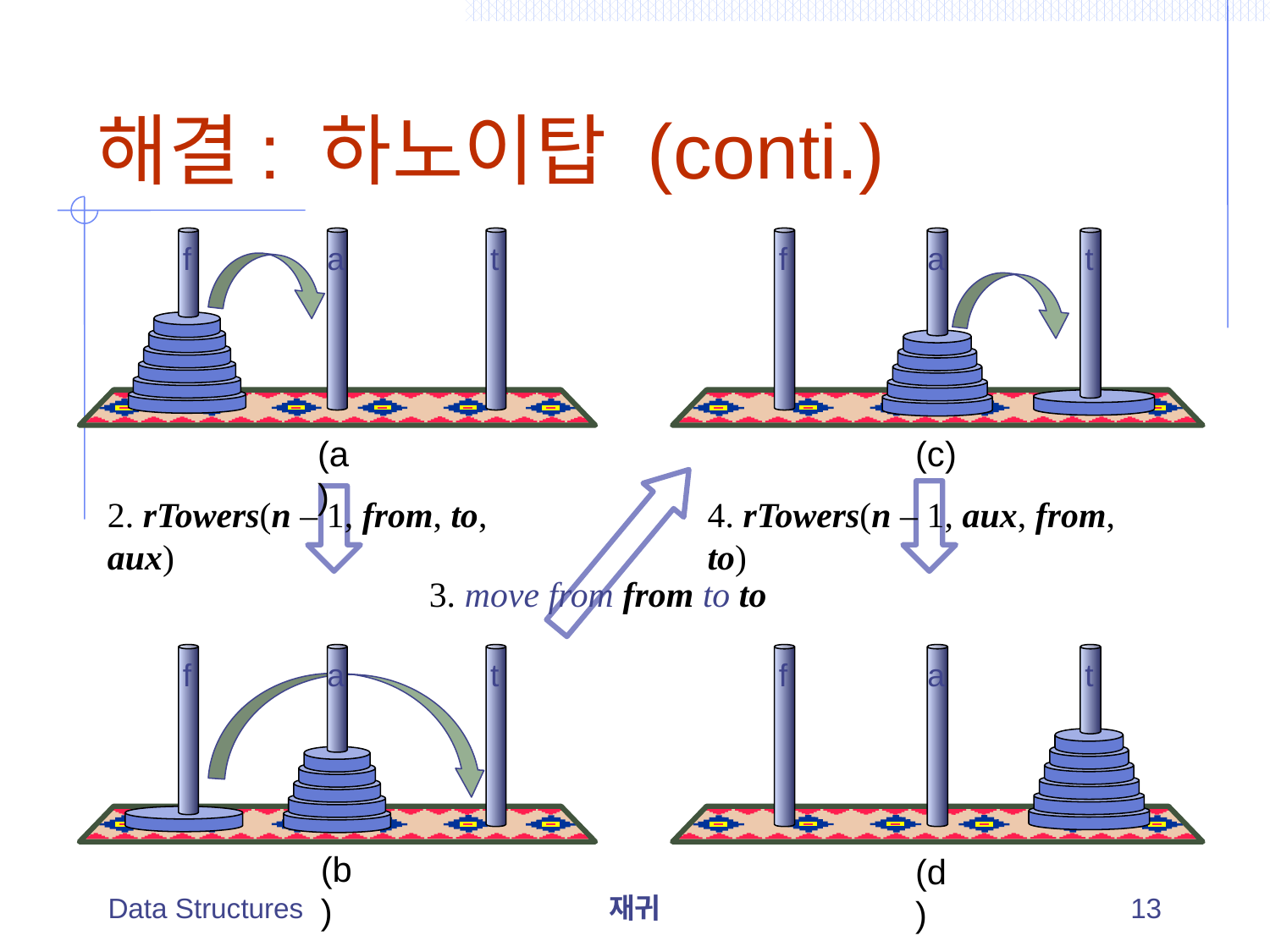

# 해결: 하노이탑 (conti.)
f
a
t

f
a
t

(a)
(c)

2. rTowers(n – 1, from, to, aux)

4. rTowers(n – 1, aux, from, to)
3. move from from to to
f
a
t

a

f
t

(b)
(d)
Data Structures
재귀
13